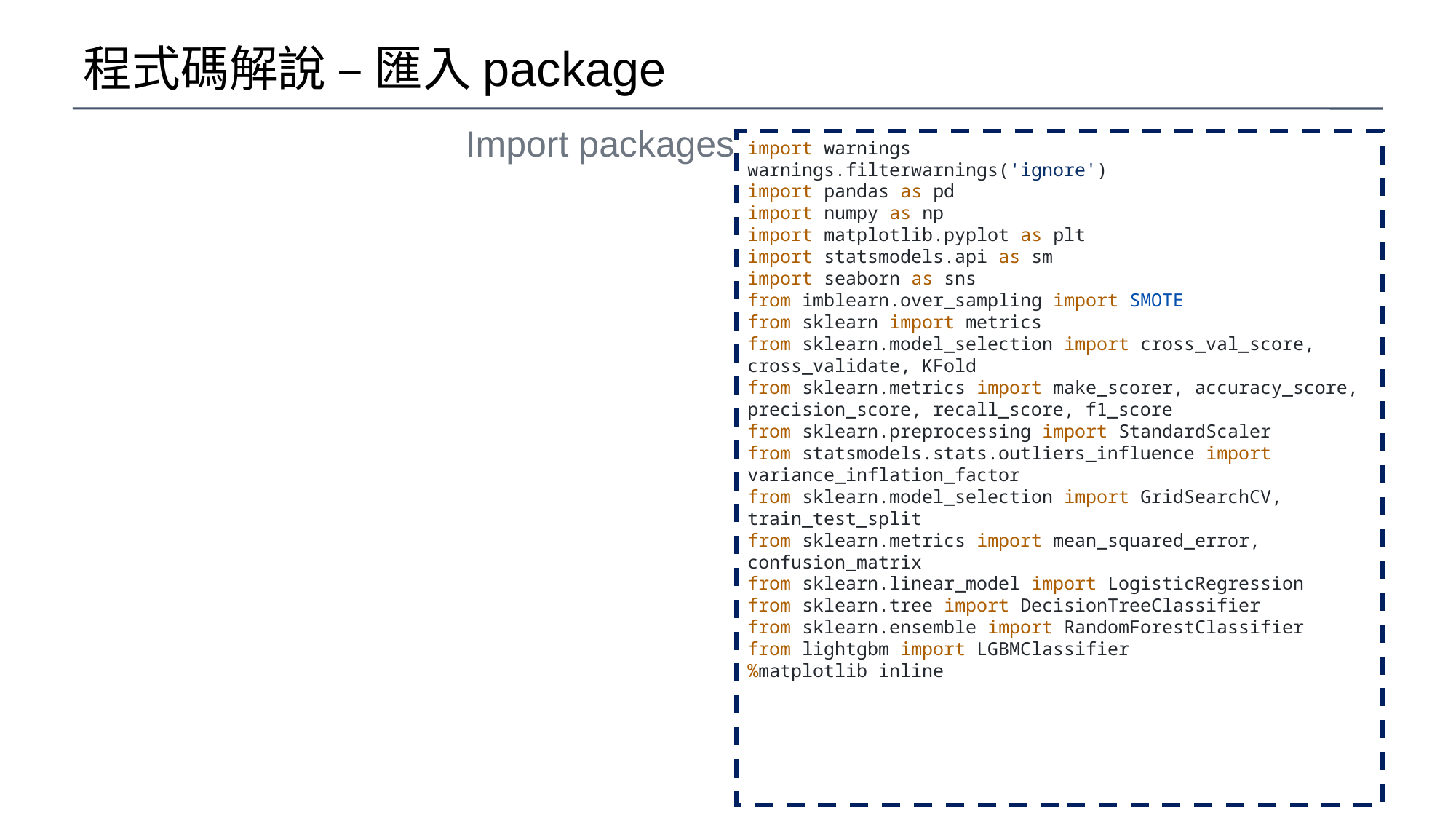

# 程式碼解說 – 匯入package
Import packages

import warnings
warnings.filterwarnings('ignore')
import pandas as pd
import numpy as np
import matplotlib.pyplot as plt
import statsmodels.api as sm
import seaborn as sns
from imblearn.over_sampling import SMOTE
from sklearn import metrics
from sklearn.model_selection import cross_val_score, cross_validate, KFold
from sklearn.metrics import make_scorer, accuracy_score, precision_score, recall_score, f1_score
from sklearn.preprocessing import StandardScaler
from statsmodels.stats.outliers_influence import variance_inflation_factor
from sklearn.model_selection import GridSearchCV, train_test_split
from sklearn.metrics import mean_squared_error, confusion_matrix
from sklearn.linear_model import LogisticRegression
from sklearn.tree import DecisionTreeClassifier
from sklearn.ensemble import RandomForestClassifier
from lightgbm import LGBMClassifier
%matplotlib inline